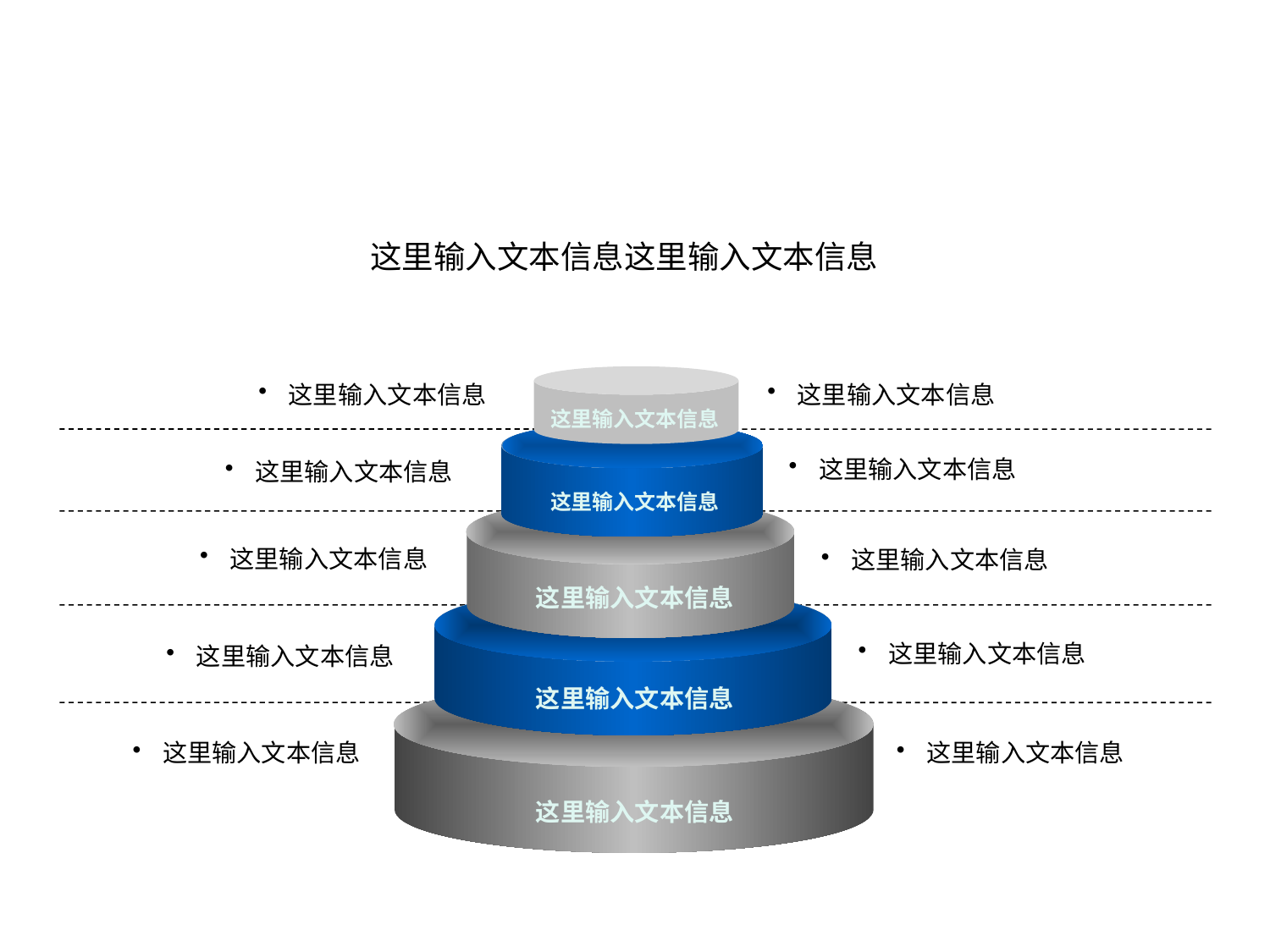

这里输入文本信息这里输入文本信息

这里输入文本信息
这里输入文本信息
这里输入文本信息

这里输入文本信息
这里输入文本信息
这里输入文本信息

这里输入文本信息
这里输入文本信息
这里输入文本信息

这里输入文本信息
这里输入文本信息
这里输入文本信息

这里输入文本信息
这里输入文本信息
这里输入文本信息